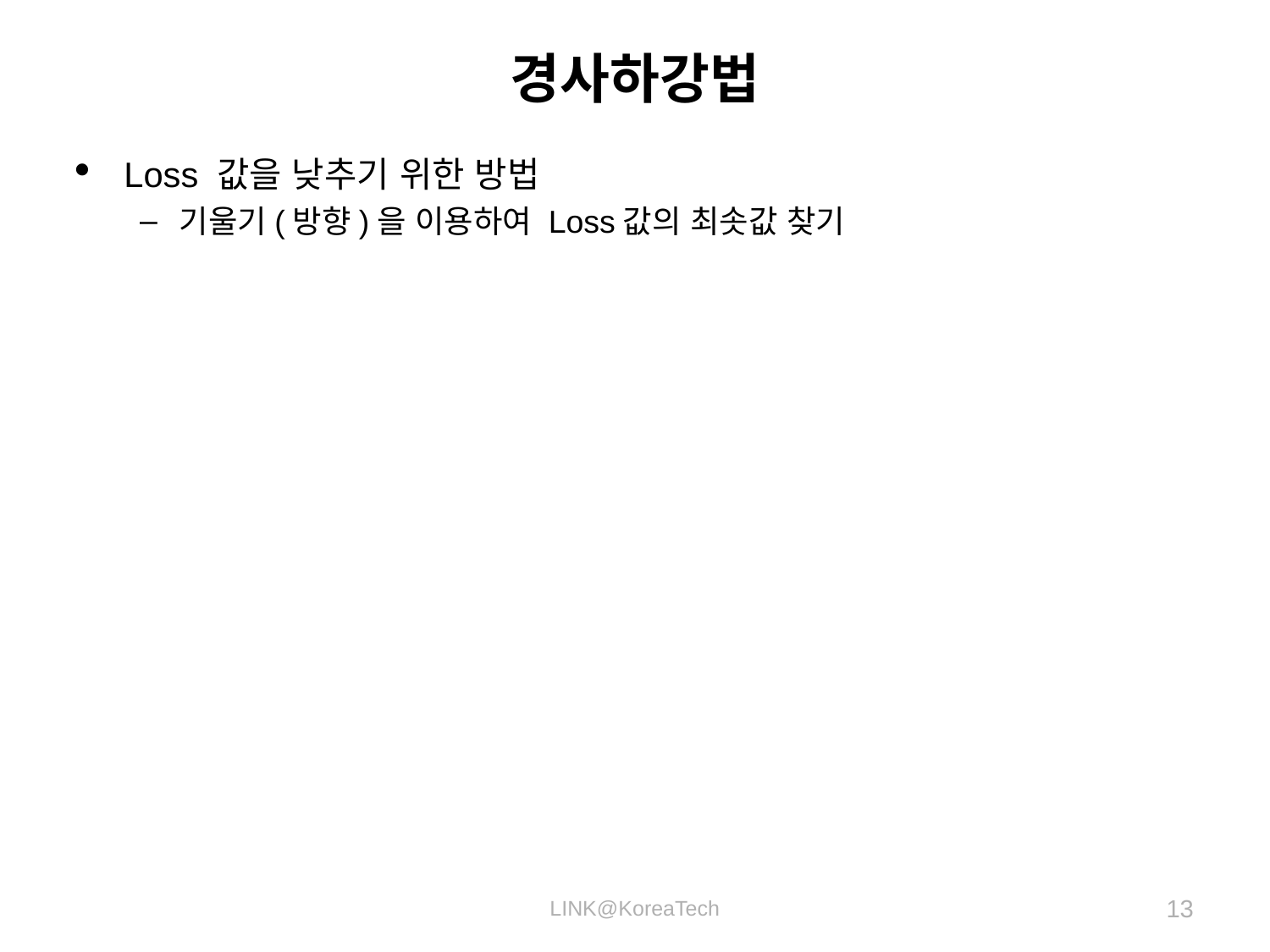

# 경사하강법
Loss 값을 낮추기 위한 방법
기울기(방향)을 이용하여 Loss값의 최솟값 찾기
LINK@KoreaTech
13